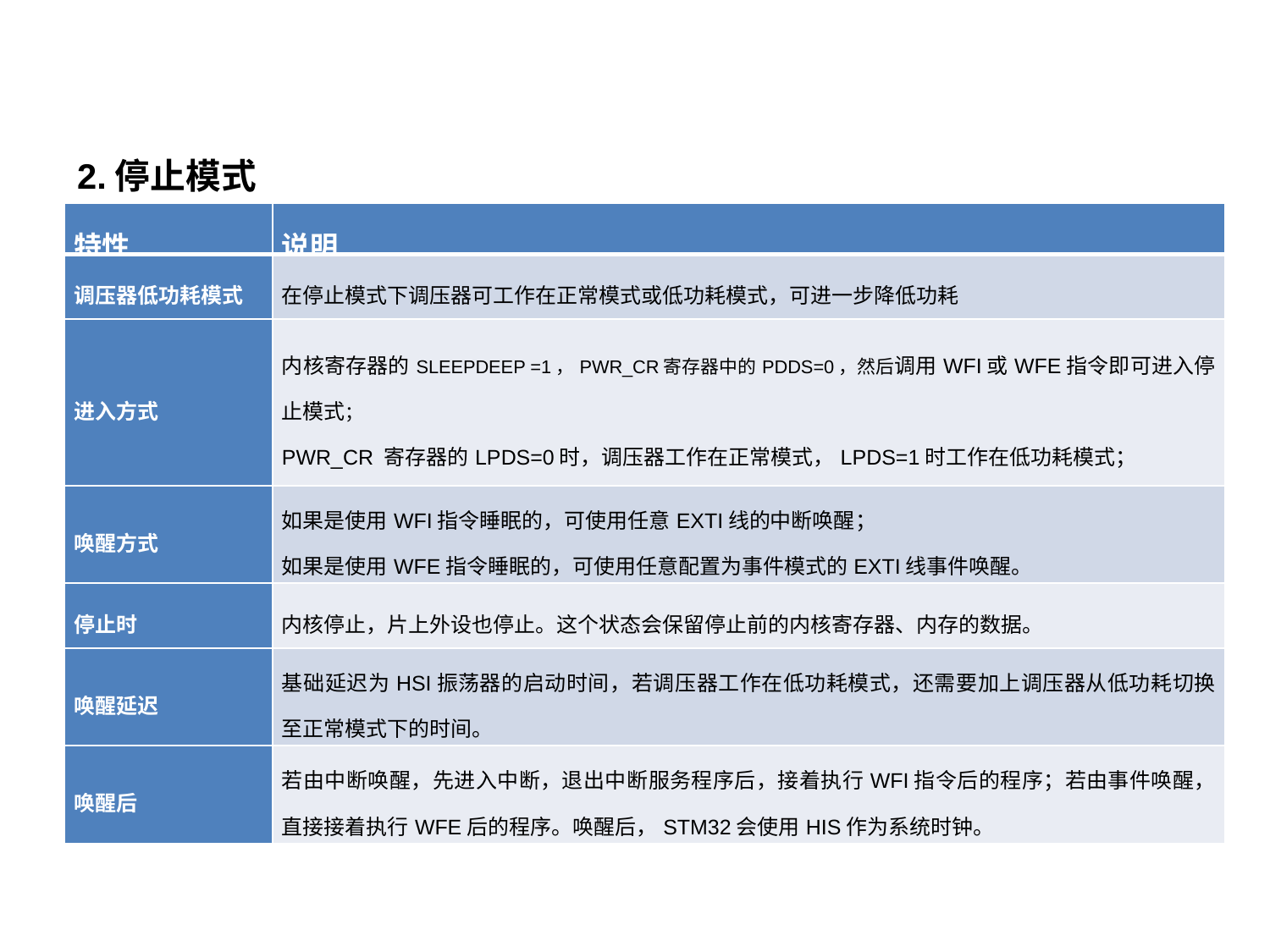

2.停止模式
| 特性 | 说明 |
| --- | --- |
| 调压器低功耗模式 | 在停止模式下调压器可工作在正常模式或低功耗模式，可进一步降低功耗 |
| 进入方式 | 内核寄存器的SLEEPDEEP =1，PWR\_CR寄存器中的PDDS=0，然后调用WFI或WFE指令即可进入停止模式； PWR\_CR 寄存器的LPDS=0时，调压器工作在正常模式，LPDS=1时工作在低功耗模式； |
| 唤醒方式 | 如果是使用WFI指令睡眠的，可使用任意EXTI线的中断唤醒； 如果是使用WFE指令睡眠的，可使用任意配置为事件模式的EXTI线事件唤醒。 |
| 停止时 | 内核停止，片上外设也停止。这个状态会保留停止前的内核寄存器、内存的数据。 |
| 唤醒延迟 | 基础延迟为HSI振荡器的启动时间，若调压器工作在低功耗模式，还需要加上调压器从低功耗切换至正常模式下的时间。 |
| 唤醒后 | 若由中断唤醒，先进入中断，退出中断服务程序后，接着执行WFI指令后的程序；若由事件唤醒，直接接着执行WFE后的程序。唤醒后，STM32会使用HIS作为系统时钟。 |